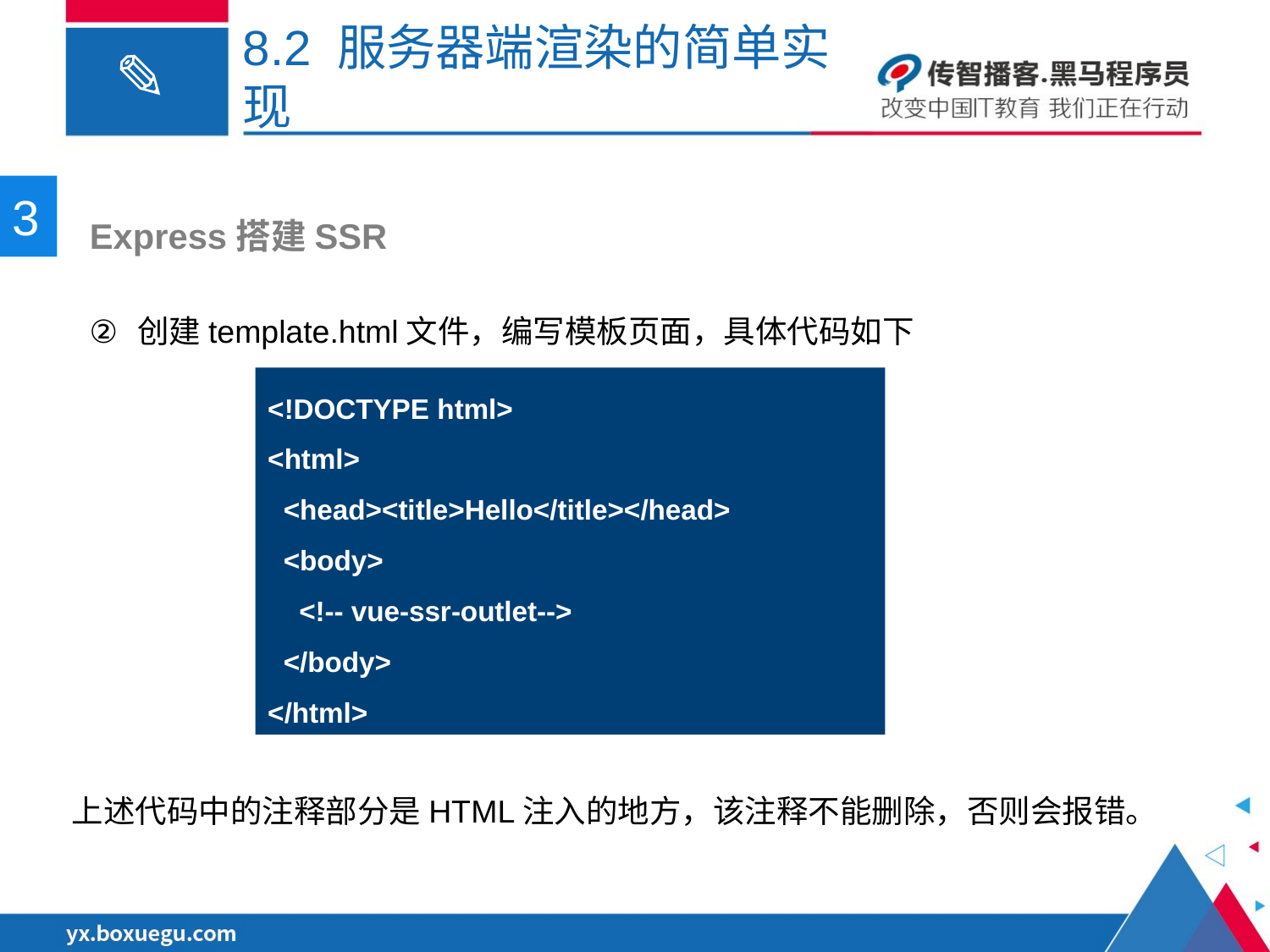

# 8.2 服务器端渲染的简单实现

3
  Express搭建SSR
创建template.html文件，编写模板页面，具体代码如下
<!DOCTYPE html>
<html>
  <head><title>Hello</title></head>
  <body>
    <!-- vue-ssr-outlet-->
  </body>
</html>
上述代码中的注释部分是HTML注入的地方，该注释不能删除，否则会报错。